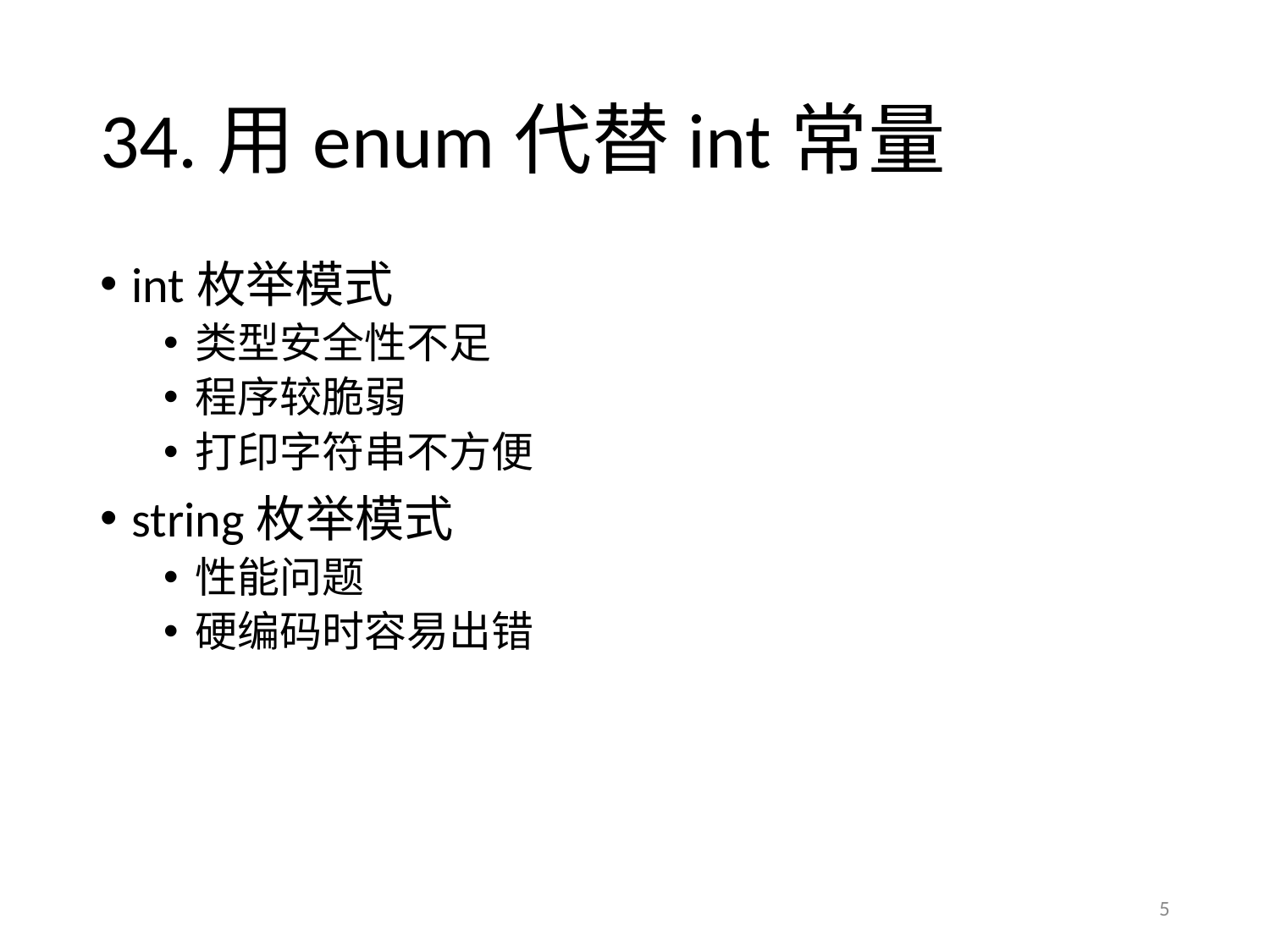

# 34.用enum代替int常量
int枚举模式
类型安全性不足
程序较脆弱
打印字符串不方便
string枚举模式
性能问题
硬编码时容易出错

5